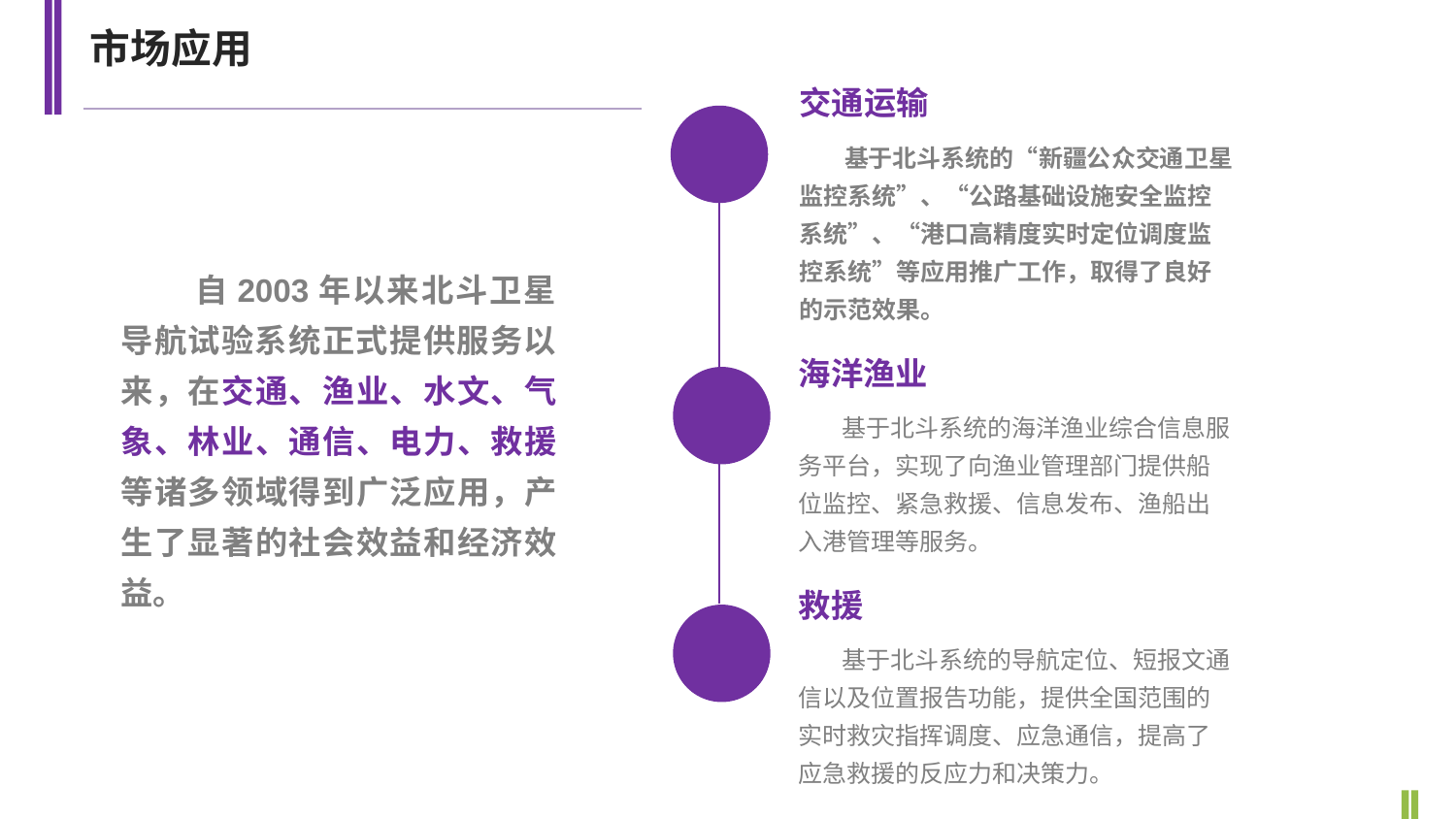

市场应用
交通运输

       基于北斗系统的“新疆公众交通卫星监控系统”、“公路基础设施安全监控系统”、“港口高精度实时定位调度监控系统”等应用推广工作，取得了良好的示范效果。
       自2003年以来北斗卫星导航试验系统正式提供服务以来，在交通、渔业、水文、气象、林业、通信、电力、救援等诸多领域得到广泛应用，产生了显著的社会效益和经济效益。
海洋渔业

       基于北斗系统的海洋渔业综合信息服务平台，实现了向渔业管理部门提供船位监控、紧急救援、信息发布、渔船出入港管理等服务。
救援
215

       基于北斗系统的导航定位、短报文通信以及位置报告功能，提供全国范围的实时救灾指挥调度、应急通信，提高了应急救援的反应力和决策力。